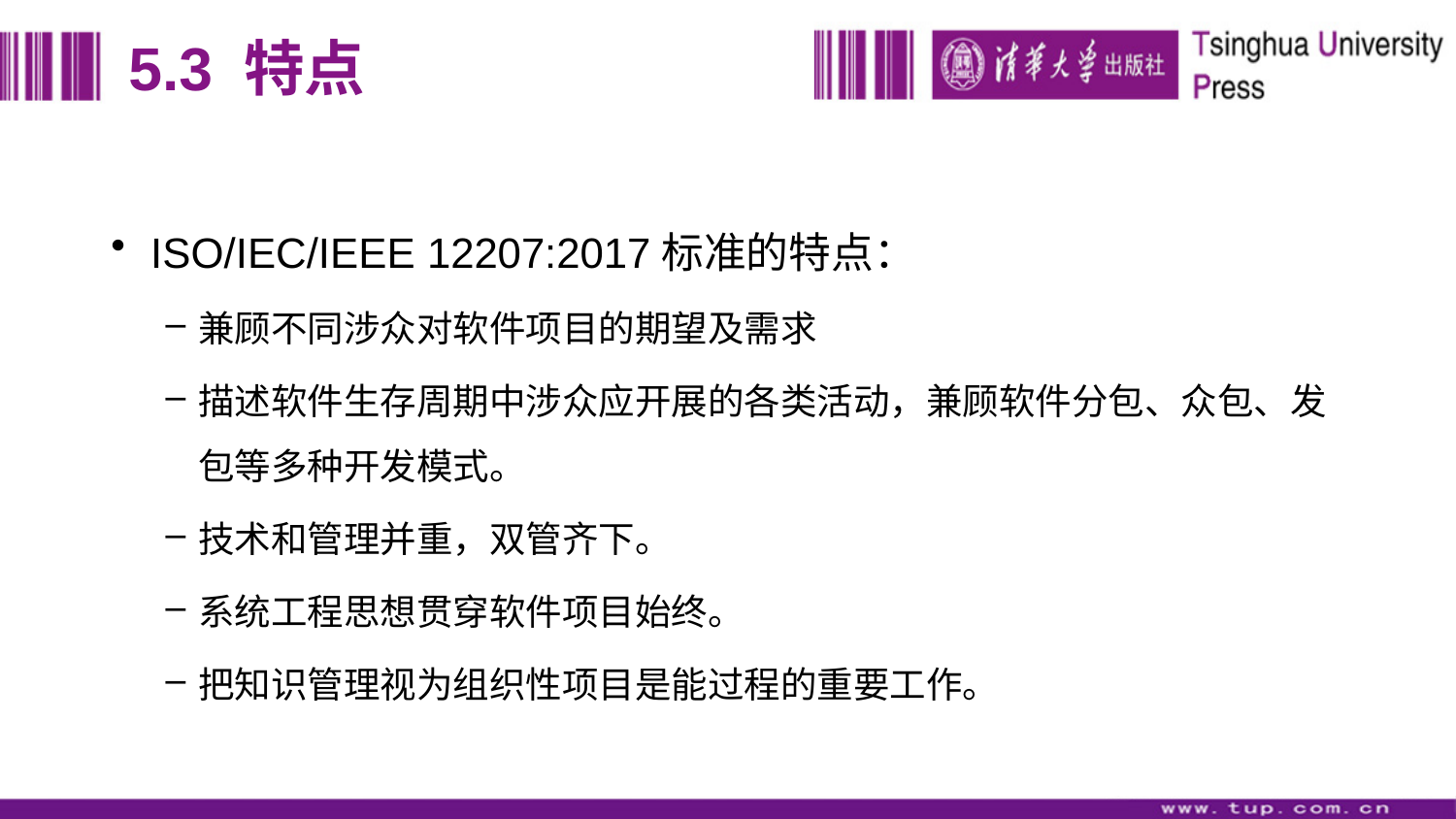

# 5.3 特点
ISO/IEC/IEEE 12207:2017标准的特点：
兼顾不同涉众对软件项目的期望及需求
描述软件生存周期中涉众应开展的各类活动，兼顾软件分包、众包、发包等多种开发模式。
技术和管理并重，双管齐下。
系统工程思想贯穿软件项目始终。
把知识管理视为组织性项目是能过程的重要工作。